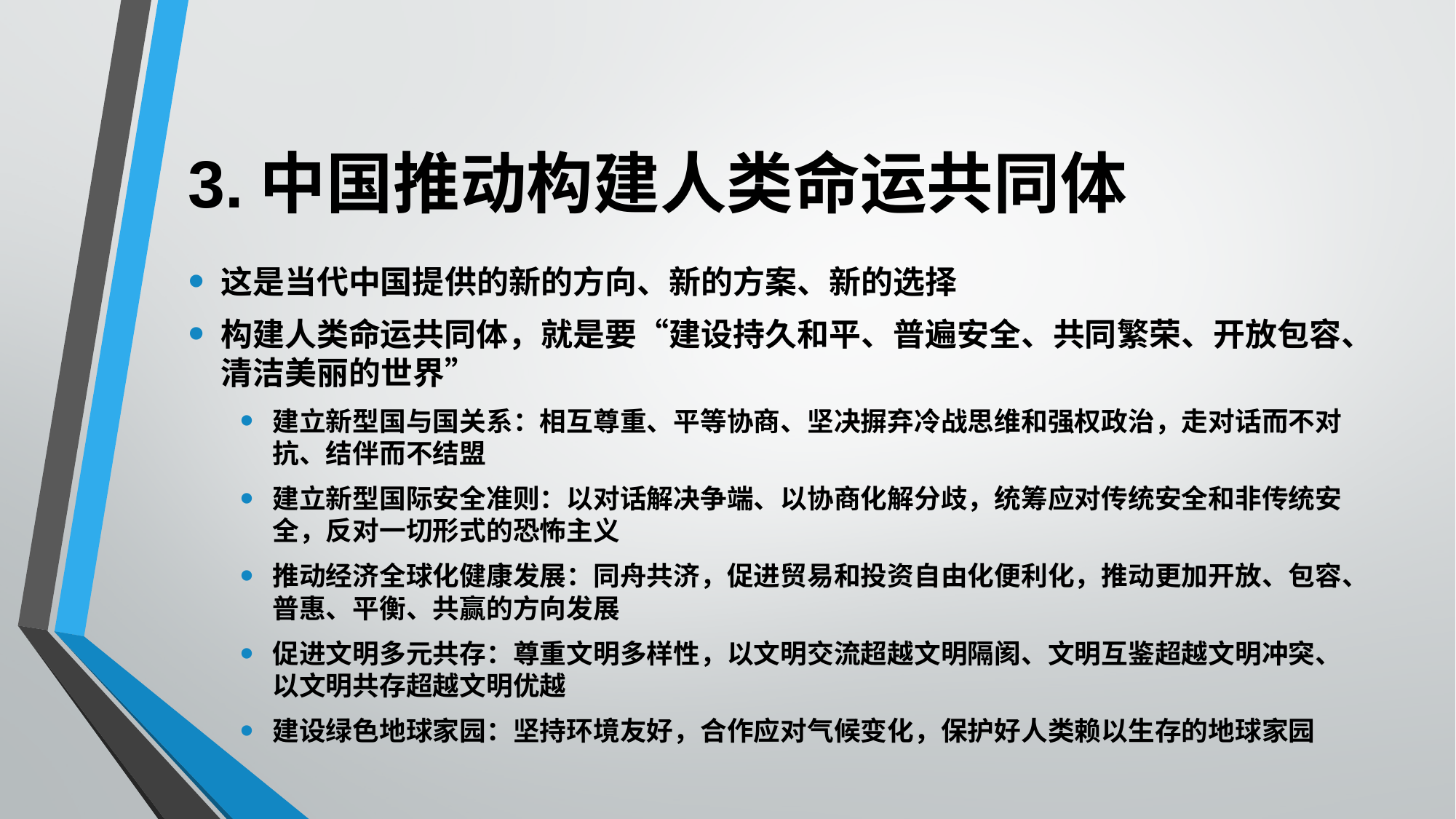

# 3.中国推动构建人类命运共同体
这是当代中国提供的新的方向、新的方案、新的选择
构建人类命运共同体，就是要“建设持久和平、普遍安全、共同繁荣、开放包容、清洁美丽的世界”
建立新型国与国关系：相互尊重、平等协商、坚决摒弃冷战思维和强权政治，走对话而不对抗、结伴而不结盟
建立新型国际安全准则：以对话解决争端、以协商化解分歧，统筹应对传统安全和非传统安全，反对一切形式的恐怖主义
推动经济全球化健康发展：同舟共济，促进贸易和投资自由化便利化，推动更加开放、包容、普惠、平衡、共赢的方向发展
促进文明多元共存：尊重文明多样性，以文明交流超越文明隔阂、文明互鉴超越文明冲突、以文明共存超越文明优越
建设绿色地球家园：坚持环境友好，合作应对气候变化，保护好人类赖以生存的地球家园